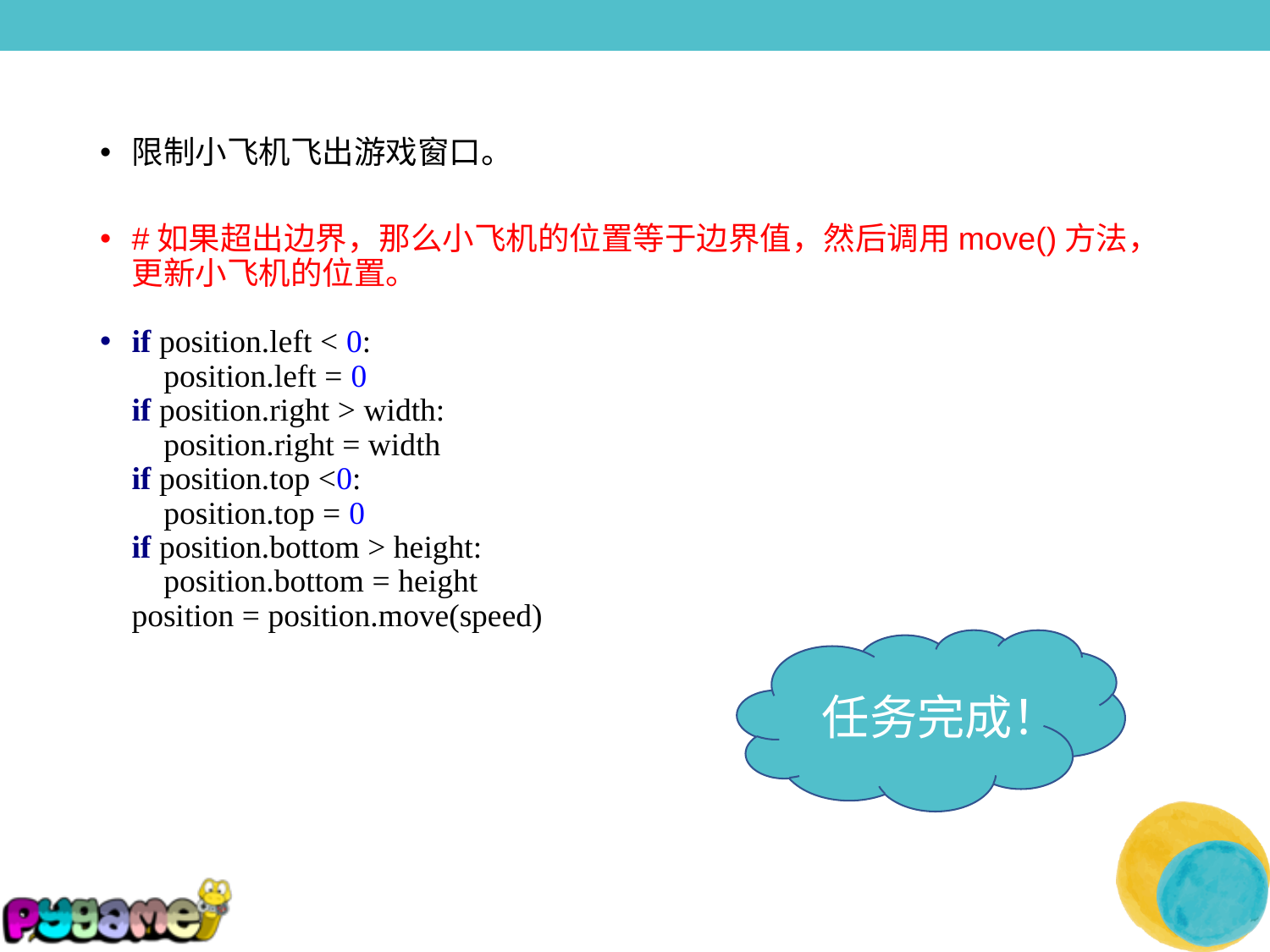

限制小飞机飞出游戏窗口。

#如果超出边界，那么小飞机的位置等于边界值，然后调用move()方法，更新小飞机的位置。

if position.left < 0:
    position.left = 0
if position.right > width:
    position.right = width
if position.top <0:
    position.top = 0
if position.bottom > height:
    position.bottom = height
position = position.move(speed)

任务完成！